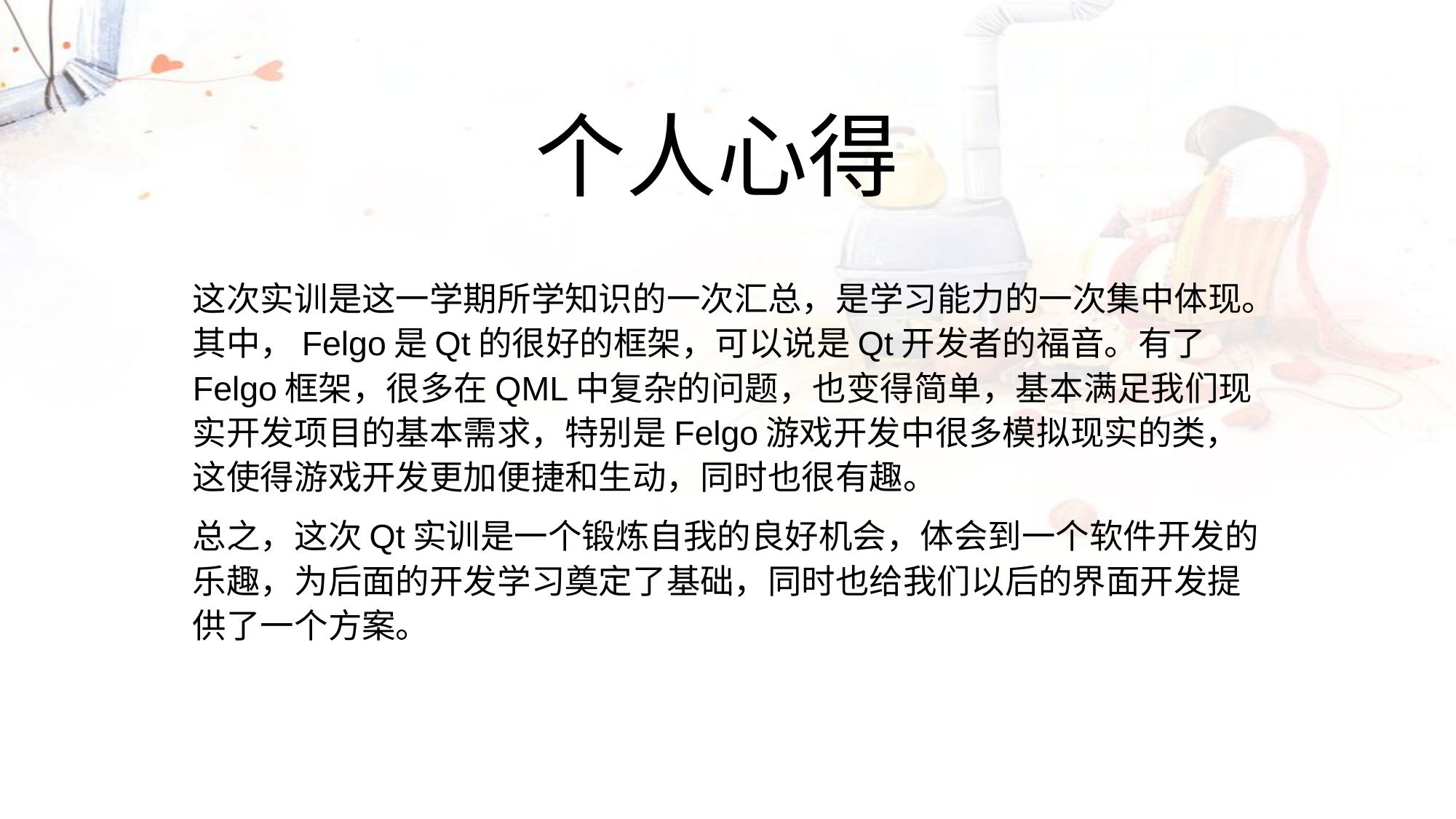

# 个人心得
这次实训是这一学期所学知识的一次汇总，是学习能力的一次集中体现。其中，Felgo是Qt的很好的框架，可以说是Qt开发者的福音。有了Felgo框架，很多在QML中复杂的问题，也变得简单，基本满足我们现实开发项目的基本需求，特别是Felgo游戏开发中很多模拟现实的类，这使得游戏开发更加便捷和生动，同时也很有趣。
总之，这次Qt实训是一个锻炼自我的良好机会，体会到一个软件开发的乐趣，为后面的开发学习奠定了基础，同时也给我们以后的界面开发提供了一个方案。